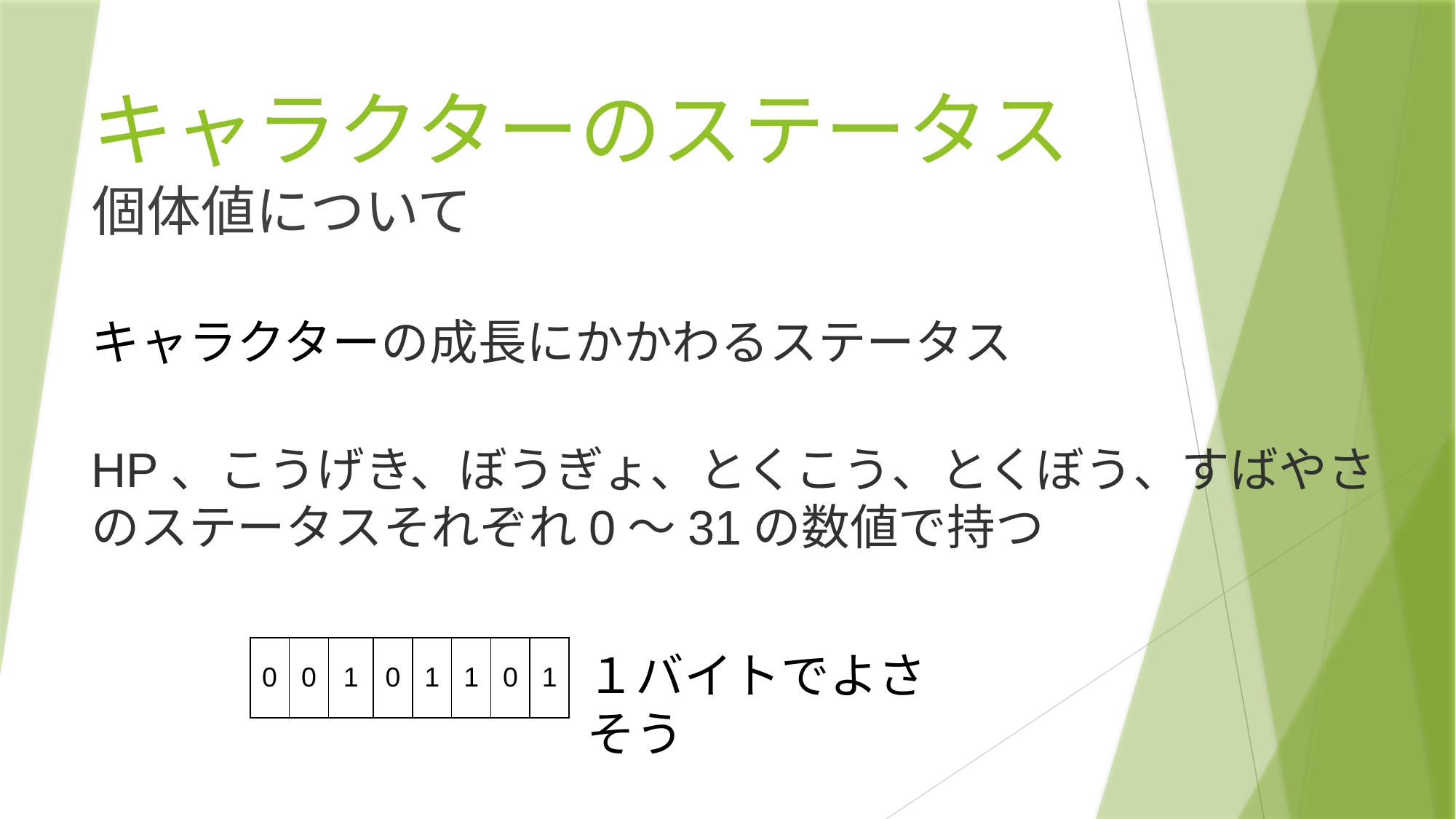

# キャラクターのステータス
個体値について

キャラクターの成長にかかわるステータス
HP、こうげき、ぼうぎょ、とくこう、とくぼう、すばやさ
のステータスそれぞれ0～31の数値で持つ
| 0 | 0 | 1 | 0 | 1 | 1 | 0 | 1 |
| --- | --- | --- | --- | --- | --- | --- | --- |
１バイトでよさそう